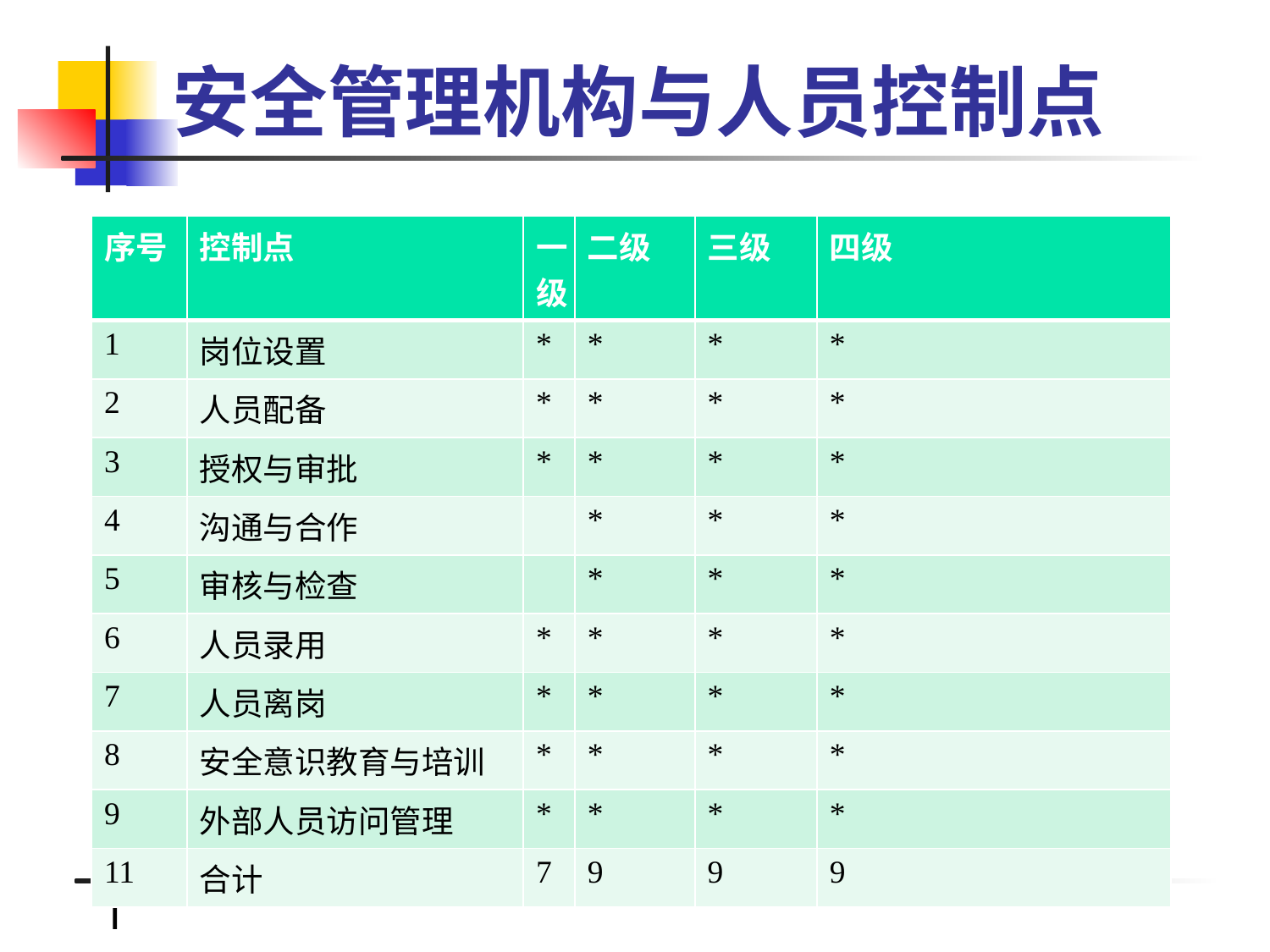

# 安全管理机构与人员控制点
| 序号 | 控制点 | 一级 | 二级 | 三级 | 四级 |
| --- | --- | --- | --- | --- | --- |
| 1 | 岗位设置 | \* | \* | \* | \* |
| 2 | 人员配备 | \* | \* | \* | \* |
| 3 | 授权与审批 | \* | \* | \* | \* |
| 4 | 沟通与合作 |  | \* | \* | \* |
| 5 | 审核与检查 |  | \* | \* | \* |
| 6 | 人员录用 | \* | \* | \* | \* |
| 7 | 人员离岗 | \* | \* | \* | \* |
| 8 | 安全意识教育与培训 | \* | \* | \* | \* |
| 9 | 外部人员访问管理 | \* | \* | \* | \* |
| 11 | 合计 | 7 | 9 | 9 | 9 |